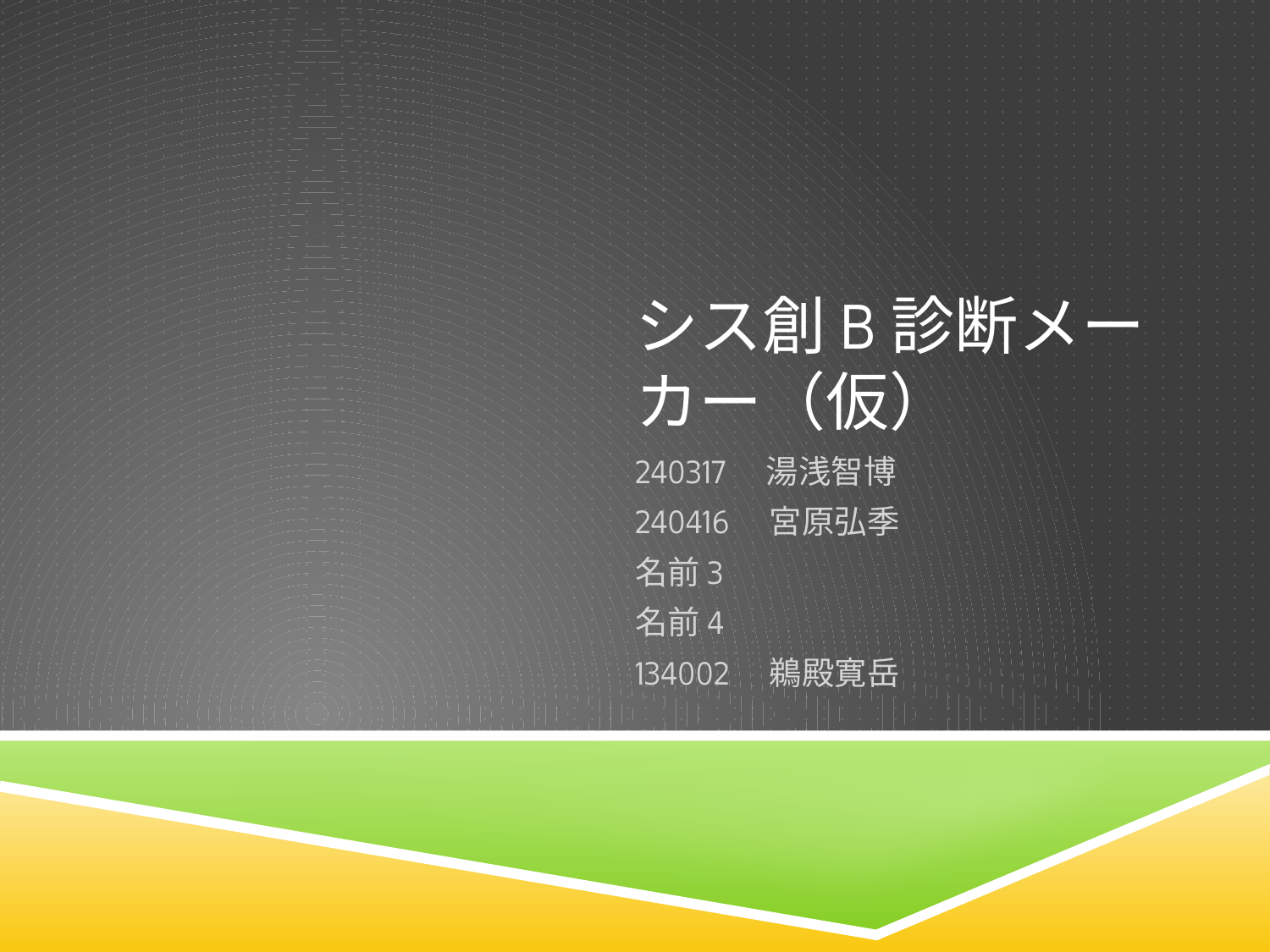

# シス創B診断メーカー（仮）
240317　湯浅智博
240416　宮原弘季
名前3
名前4
134002　鵜殿寛岳